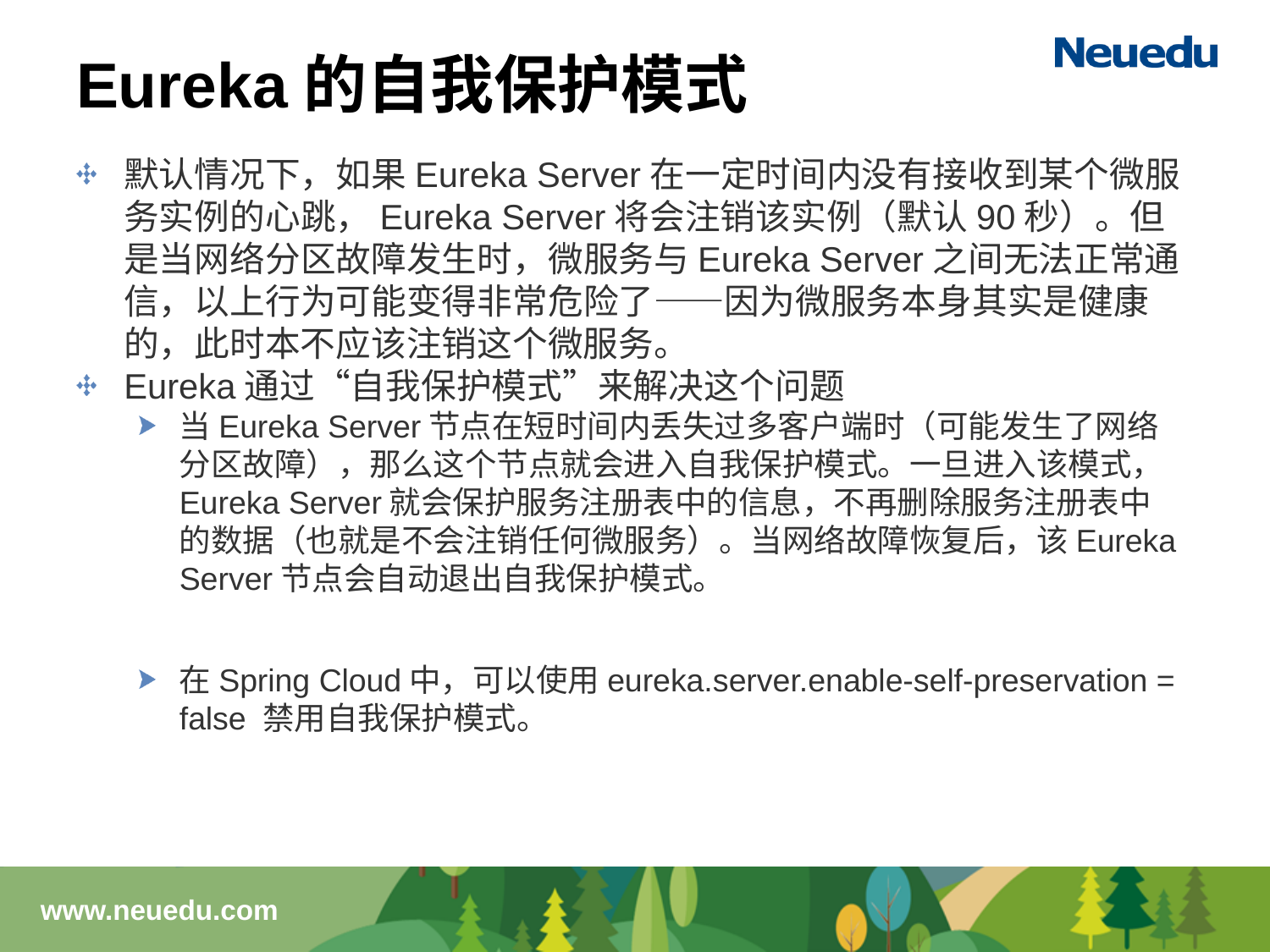

# Eureka的自我保护模式
默认情况下，如果Eureka Server在一定时间内没有接收到某个微服务实例的心跳，Eureka Server将会注销该实例（默认90秒）。但是当网络分区故障发生时，微服务与Eureka Server之间无法正常通信，以上行为可能变得非常危险了——因为微服务本身其实是健康的，此时本不应该注销这个微服务。
Eureka通过“自我保护模式”来解决这个问题
当Eureka Server节点在短时间内丢失过多客户端时（可能发生了网络分区故障），那么这个节点就会进入自我保护模式。一旦进入该模式，Eureka Server就会保护服务注册表中的信息，不再删除服务注册表中的数据（也就是不会注销任何微服务）。当网络故障恢复后，该Eureka Server节点会自动退出自我保护模式。

在Spring Cloud中，可以使用eureka.server.enable-self-preservation = false 禁用自我保护模式。